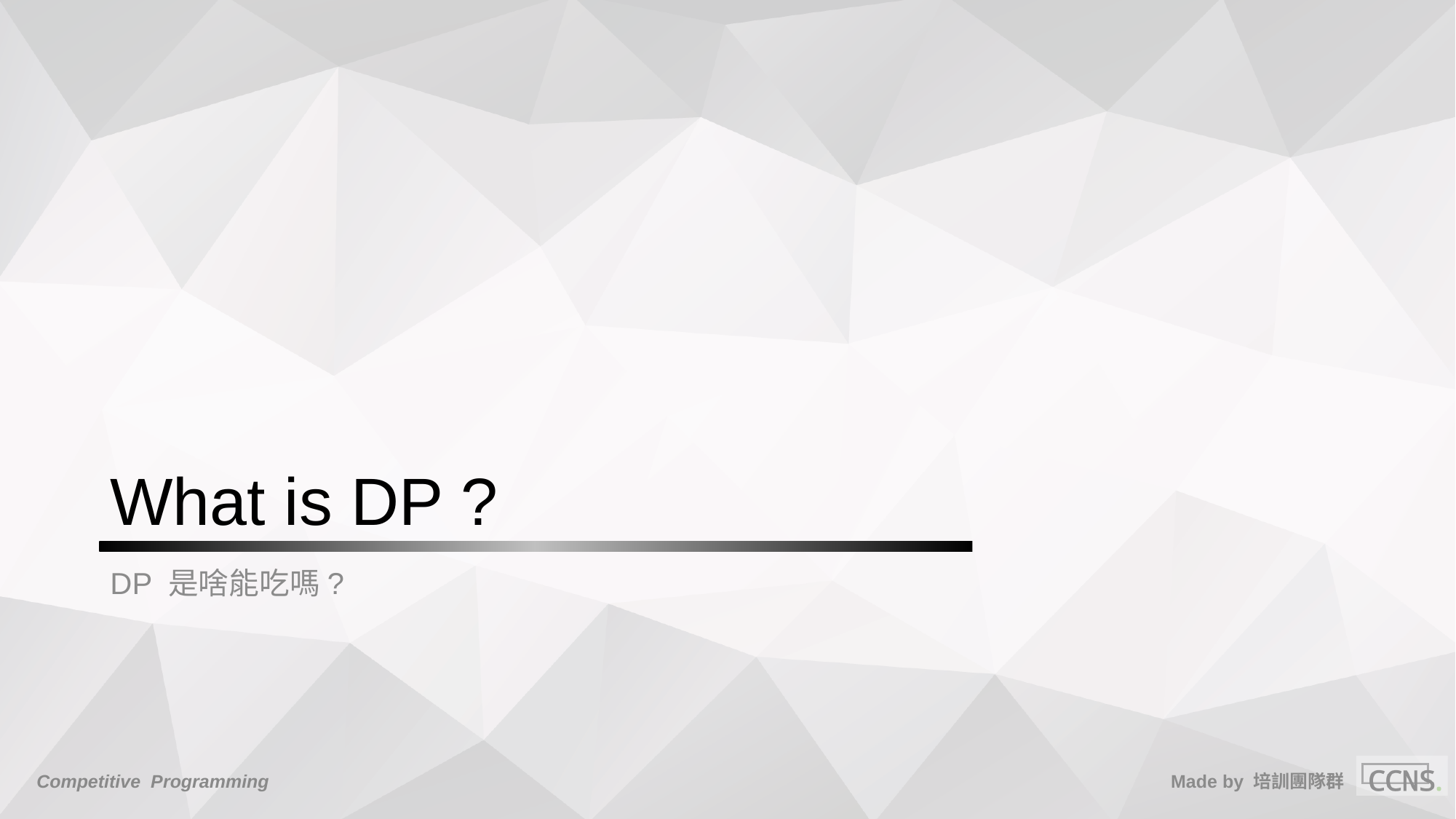

# What is DP ?
DP 是啥能吃嗎?